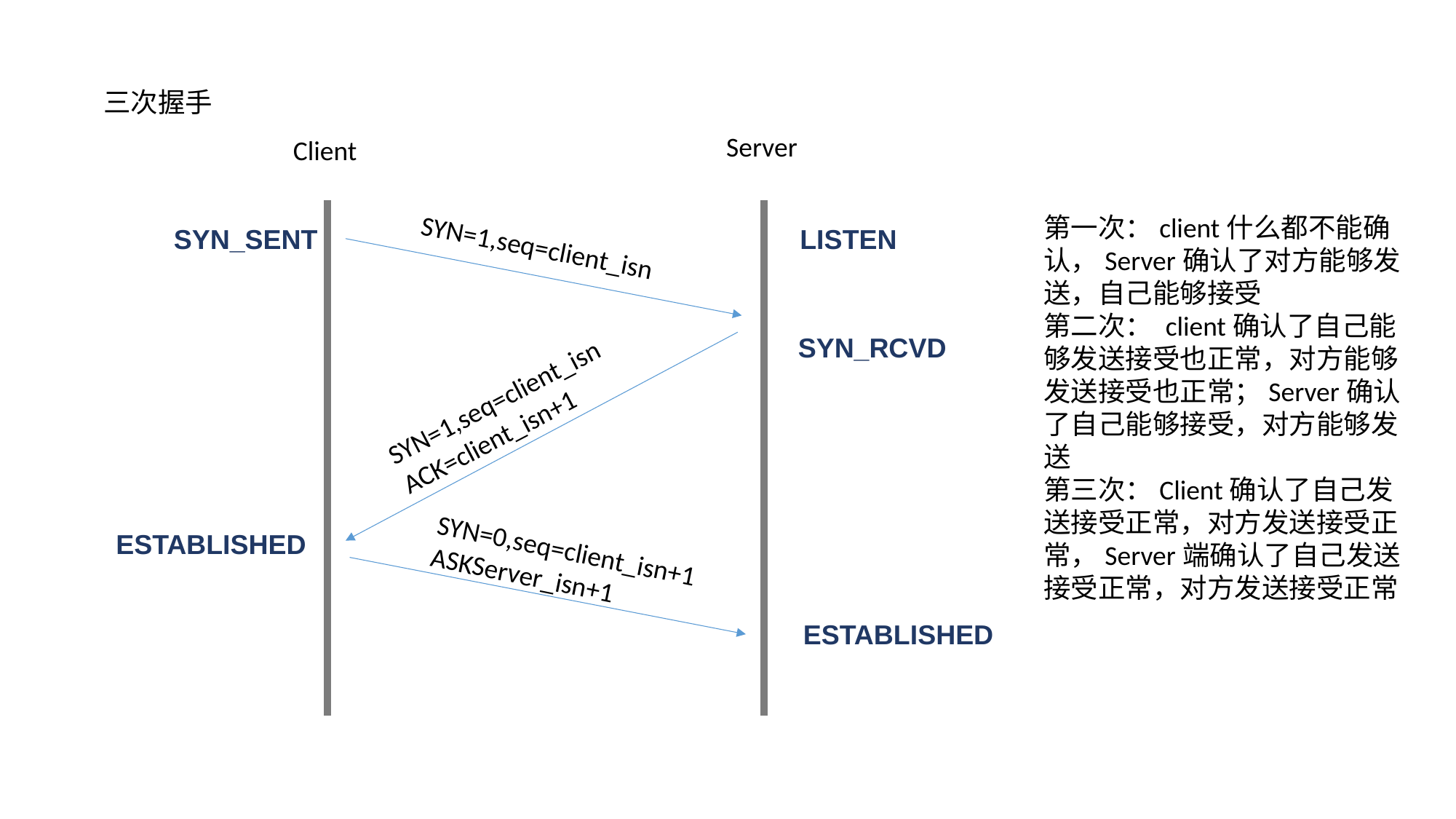

三次握手
Server
Client
第一次：client什么都不能确认，Server确认了对方能够发送，自己能够接受
第二次： client确认了自己能够发送接受也正常，对方能够发送接受也正常；Server确认了自己能够接受，对方能够发送
第三次：Client确认了自己发送接受正常，对方发送接受正常，Server端确认了自己发送接受正常，对方发送接受正常
SYN_SENT
LISTEN
SYN=1,seq=client_isn
SYN_RCVD
SYN=1,seq=client_isn
ACK=client_isn+1
ESTABLISHED
SYN=0,seq=client_isn+1
ASKServer_isn+1
ESTABLISHED